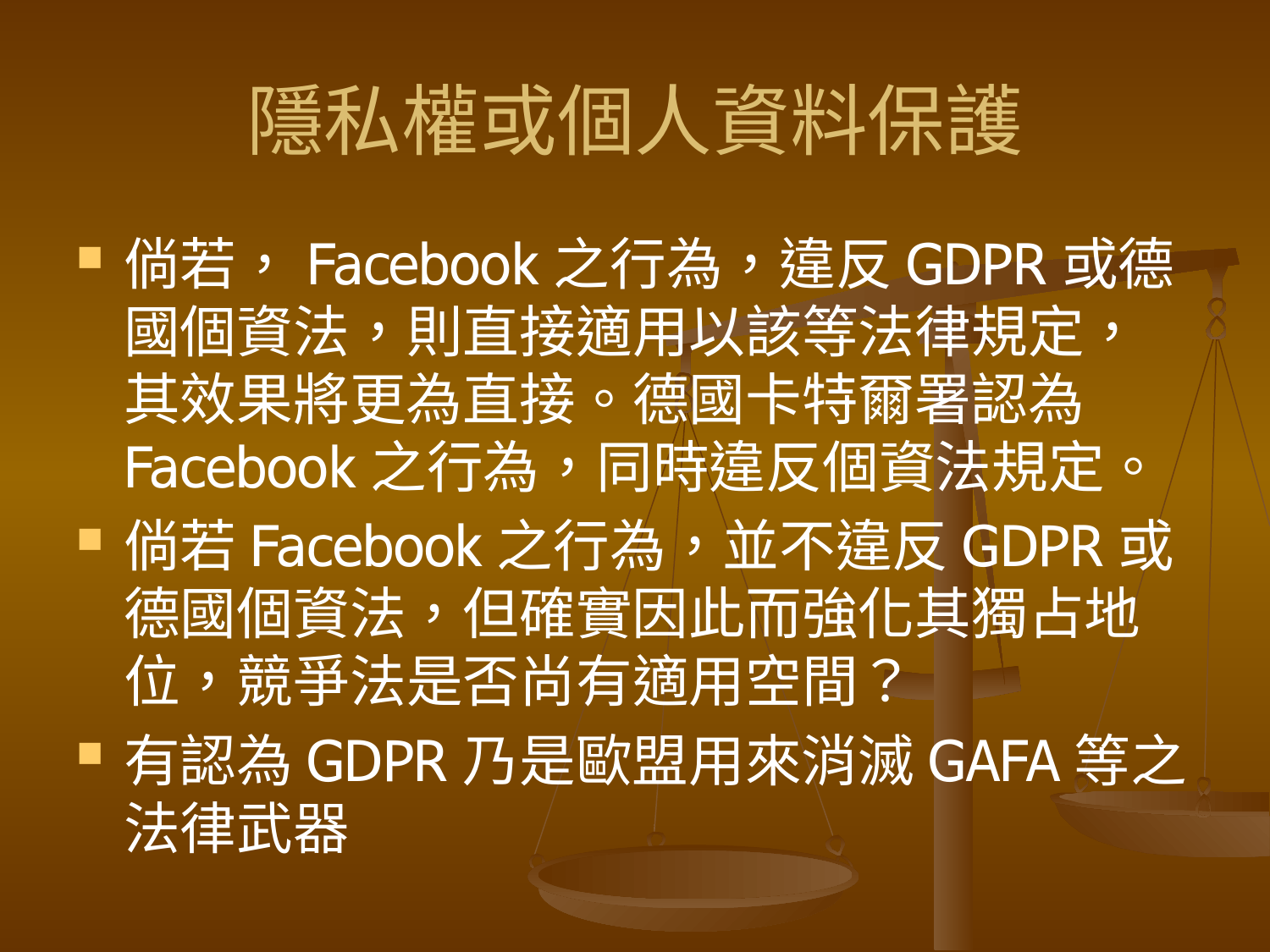

# 隱私權或個人資料保護
倘若，Facebook之行為，違反GDPR或德國個資法，則直接適用以該等法律規定，其效果將更為直接。德國卡特爾署認為Facebook之行為，同時違反個資法規定。
倘若Facebook之行為，並不違反GDPR或德國個資法，但確實因此而強化其獨占地位，競爭法是否尚有適用空間？
有認為GDPR乃是歐盟用來消滅GAFA等之法律武器